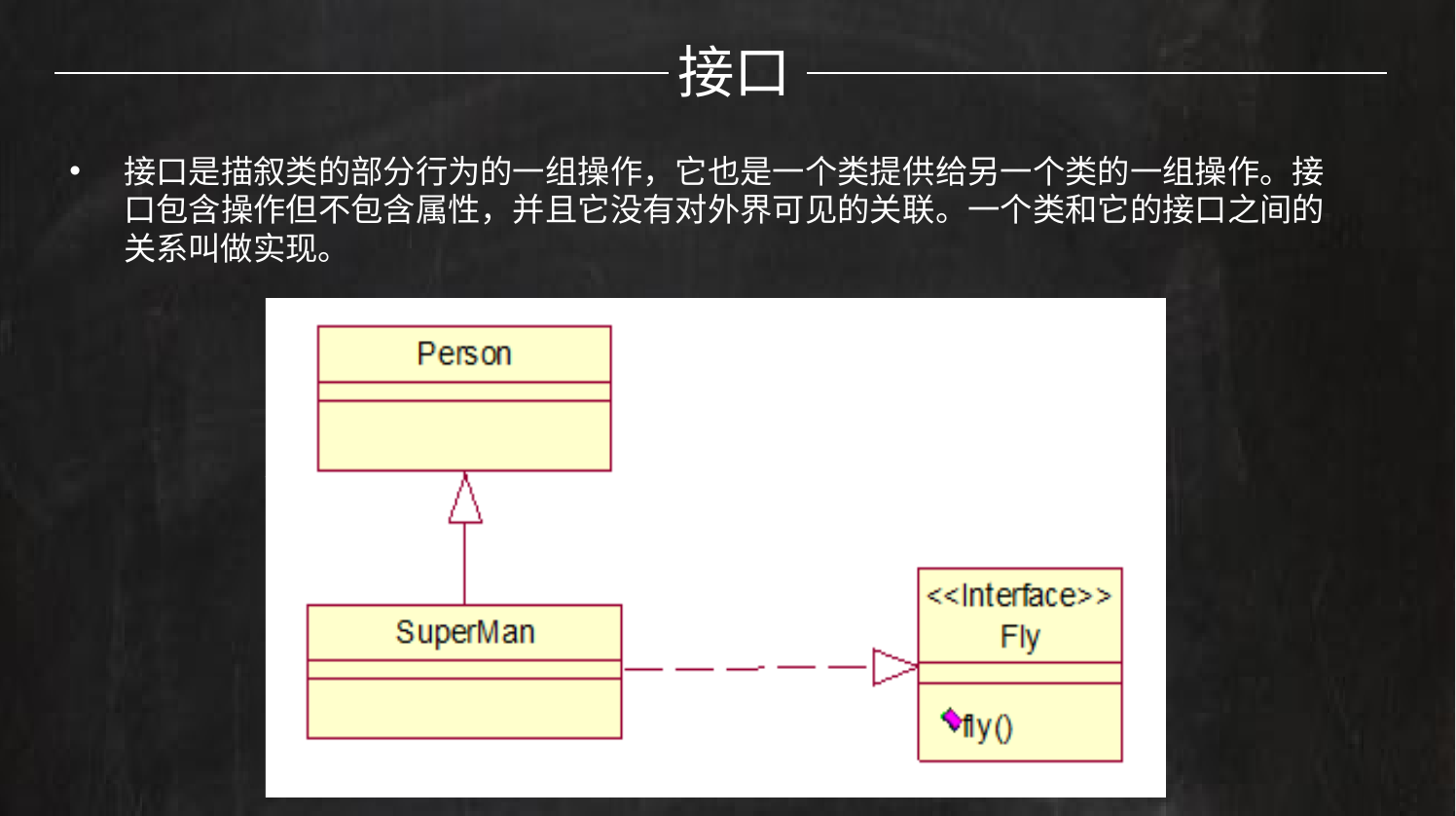

接口

接口是描叙类的部分行为的一组操作，它也是一个类提供给另一个类的一组操作。接 口包含操作但不包含属性，并且它没有对外界可见的关联。一个类和它的接口之间的 关系叫做实现。